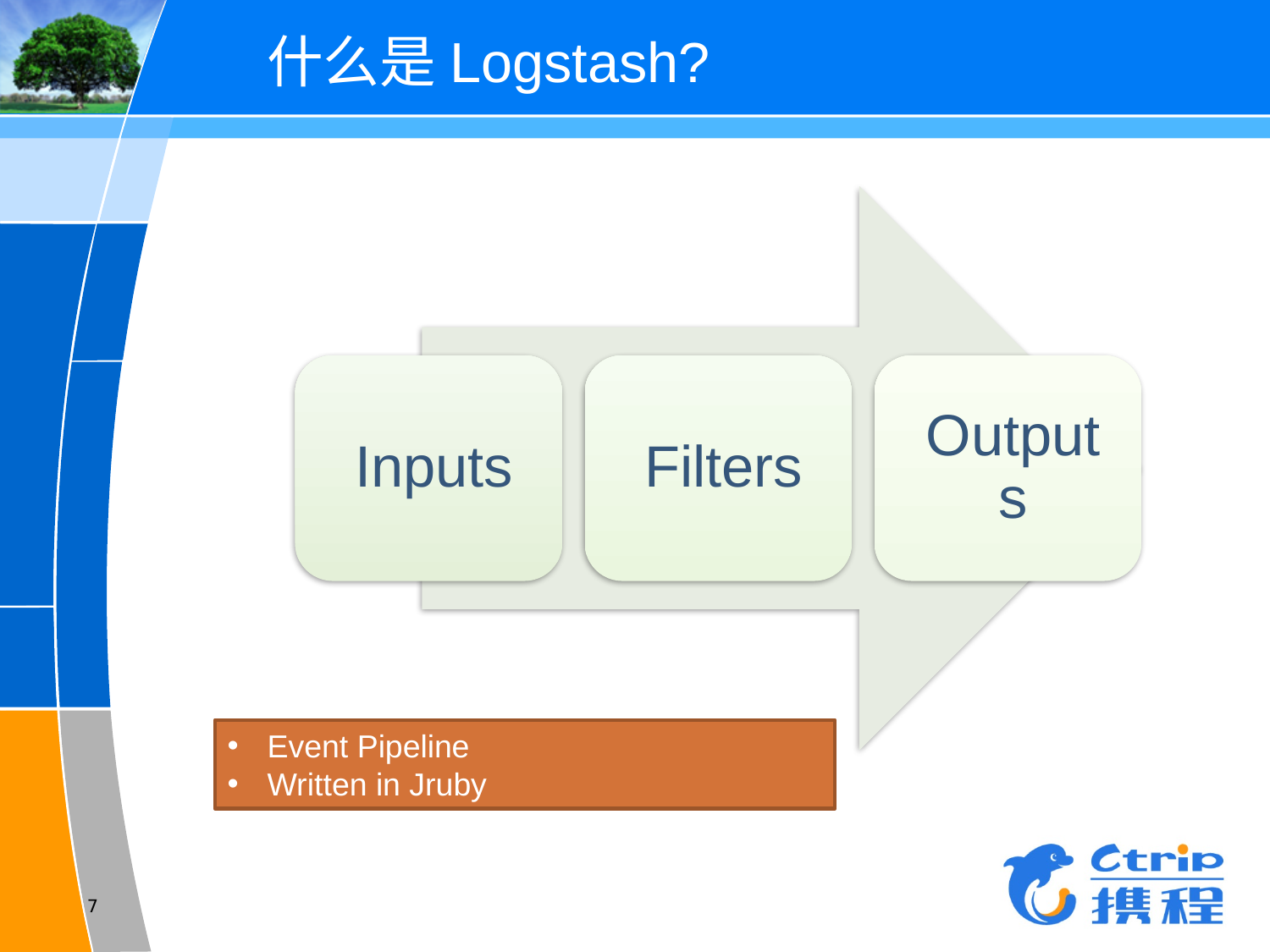

# 什么是Logstash?
Inputs
Filters
Outputs
Event Pipeline
Written in Jruby
7